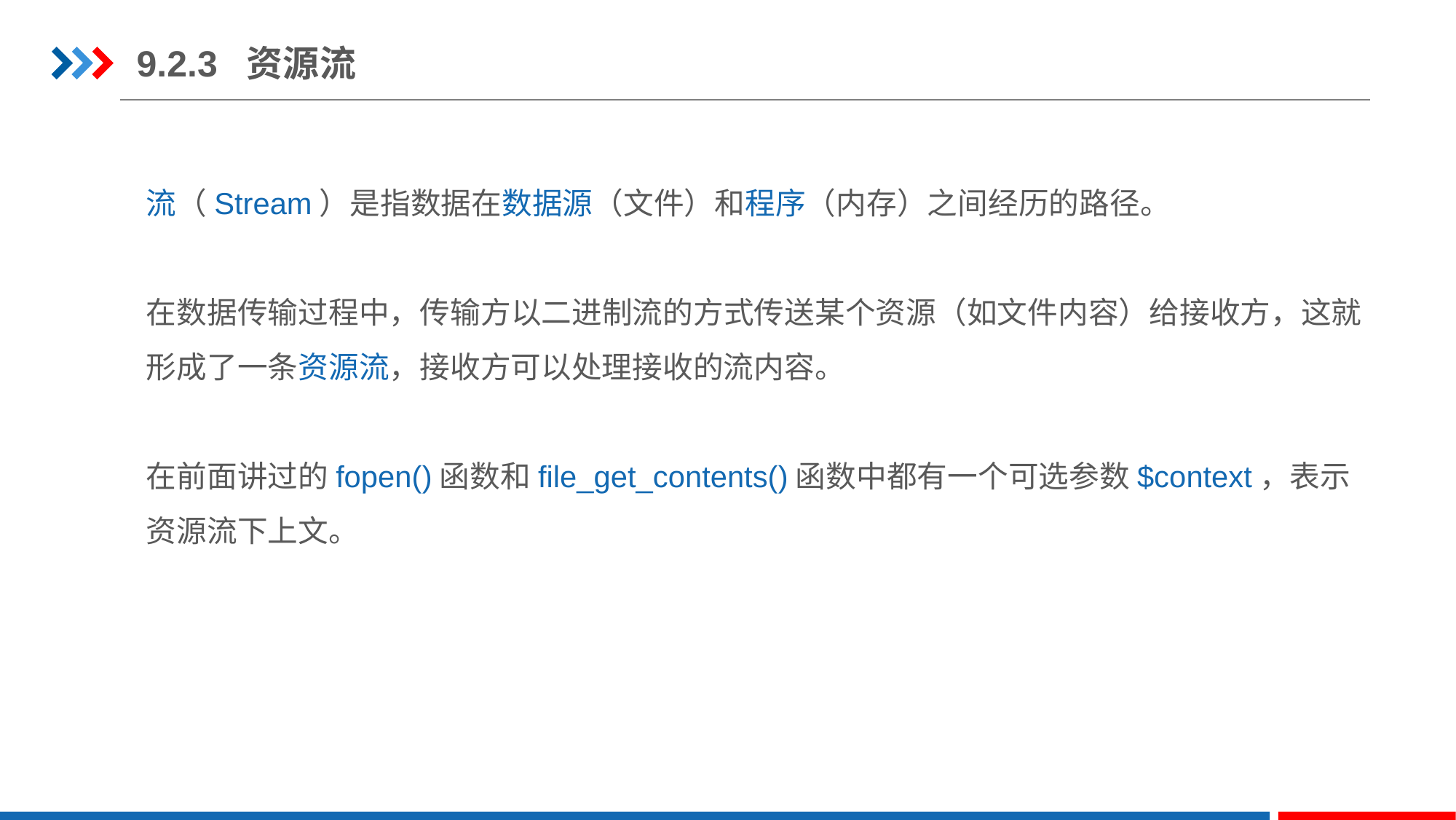

9.2.3  资源流
流（Stream）是指数据在数据源（文件）和程序（内存）之间经历的路径。

在数据传输过程中，传输方以二进制流的方式传送某个资源（如文件内容）给接收方，这就形成了一条资源流，接收方可以处理接收的流内容。

在前面讲过的fopen()函数和file_get_contents()函数中都有一个可选参数$context，表示资源流下上文。